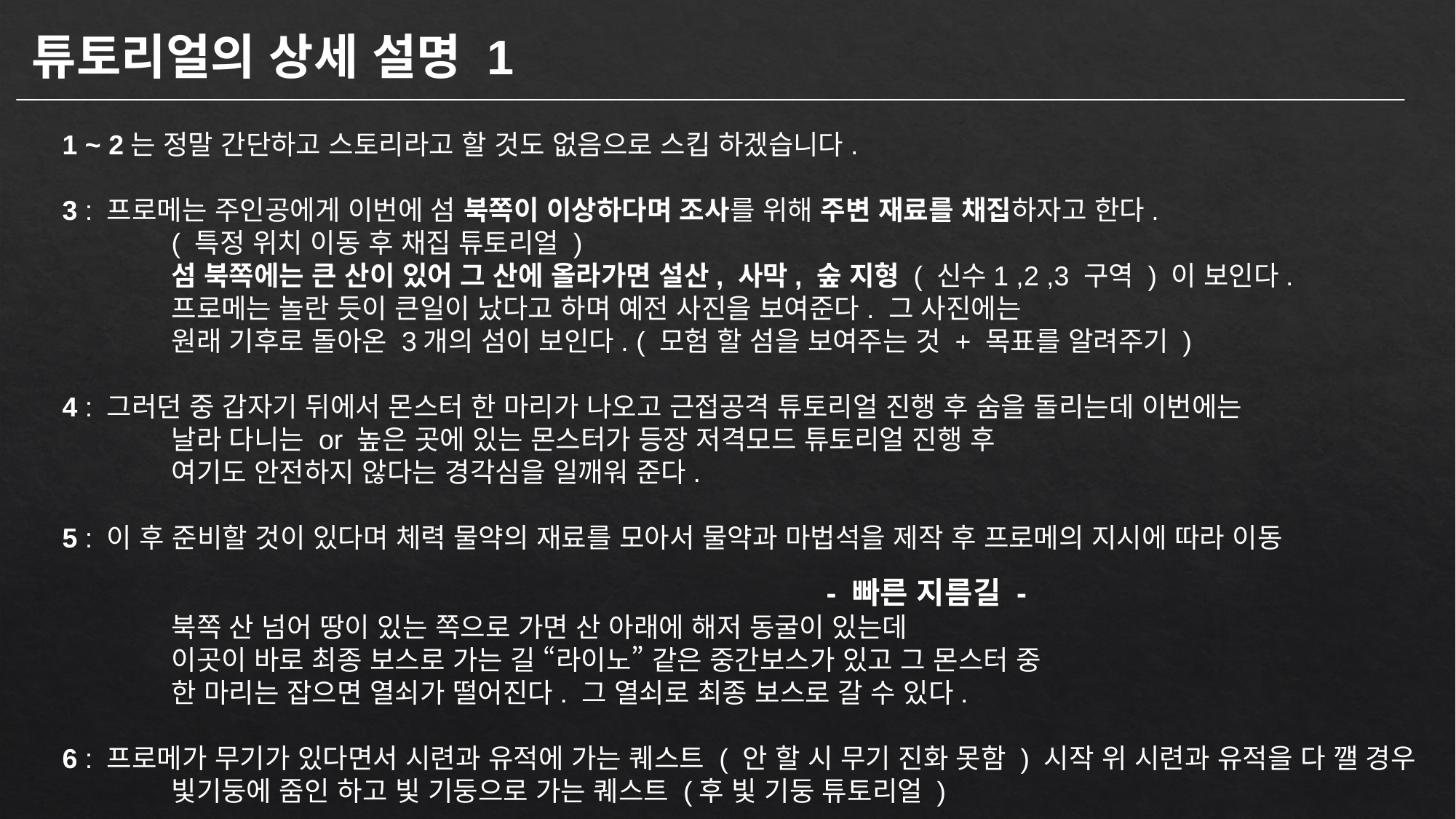

튜토리얼의 상세 설명 1
1 ~ 2는 정말 간단하고 스토리라고 할 것도 없음으로 스킵 하겠습니다.

3 : 프로메는 주인공에게 이번에 섬 북쪽이 이상하다며 조사를 위해 주변 재료를 채집하자고 한다.
	( 특정 위치 이동 후 채집 튜토리얼 )
	섬 북쪽에는 큰 산이 있어 그 산에 올라가면 설산, 사막, 숲 지형 ( 신수1 ,2 ,3 구역 ) 이 보인다.
	프로메는 놀란 듯이 큰일이 났다고 하며 예전 사진을 보여준다. 그 사진에는
 	원래 기후로 돌아온 3개의 섬이 보인다. ( 모험 할 섬을 보여주는 것 + 목표를 알려주기 )

4 : 그러던 중 갑자기 뒤에서 몬스터 한 마리가 나오고 근접공격 튜토리얼 진행 후 숨을 돌리는데 이번에는
	날라 다니는 or 높은 곳에 있는 몬스터가 등장 저격모드 튜토리얼 진행 후
	여기도 안전하지 않다는 경각심을 일깨워 준다.

5 : 이 후 준비할 것이 있다며 체력 물약의 재료를 모아서 물약과 마법석을 제작 후 프로메의 지시에 따라 이동

							- 빠른 지름길 -
	북쪽 산 넘어 땅이 있는 쪽으로 가면 산 아래에 해저 동굴이 있는데
	이곳이 바로 최종 보스로 가는 길 “라이노” 같은 중간보스가 있고 그 몬스터 중
	한 마리는 잡으면 열쇠가 떨어진다. 그 열쇠로 최종 보스로 갈 수 있다.

6 : 프로메가 무기가 있다면서 시련과 유적에 가는 퀘스트 ( 안 할 시 무기 진화 못함 ) 시작 위 시련과 유적을 다 깰 경우
	빛기둥에 줌인 하고 빛 기둥으로 가는 퀘스트 (후 빛 기둥 튜토리얼 )